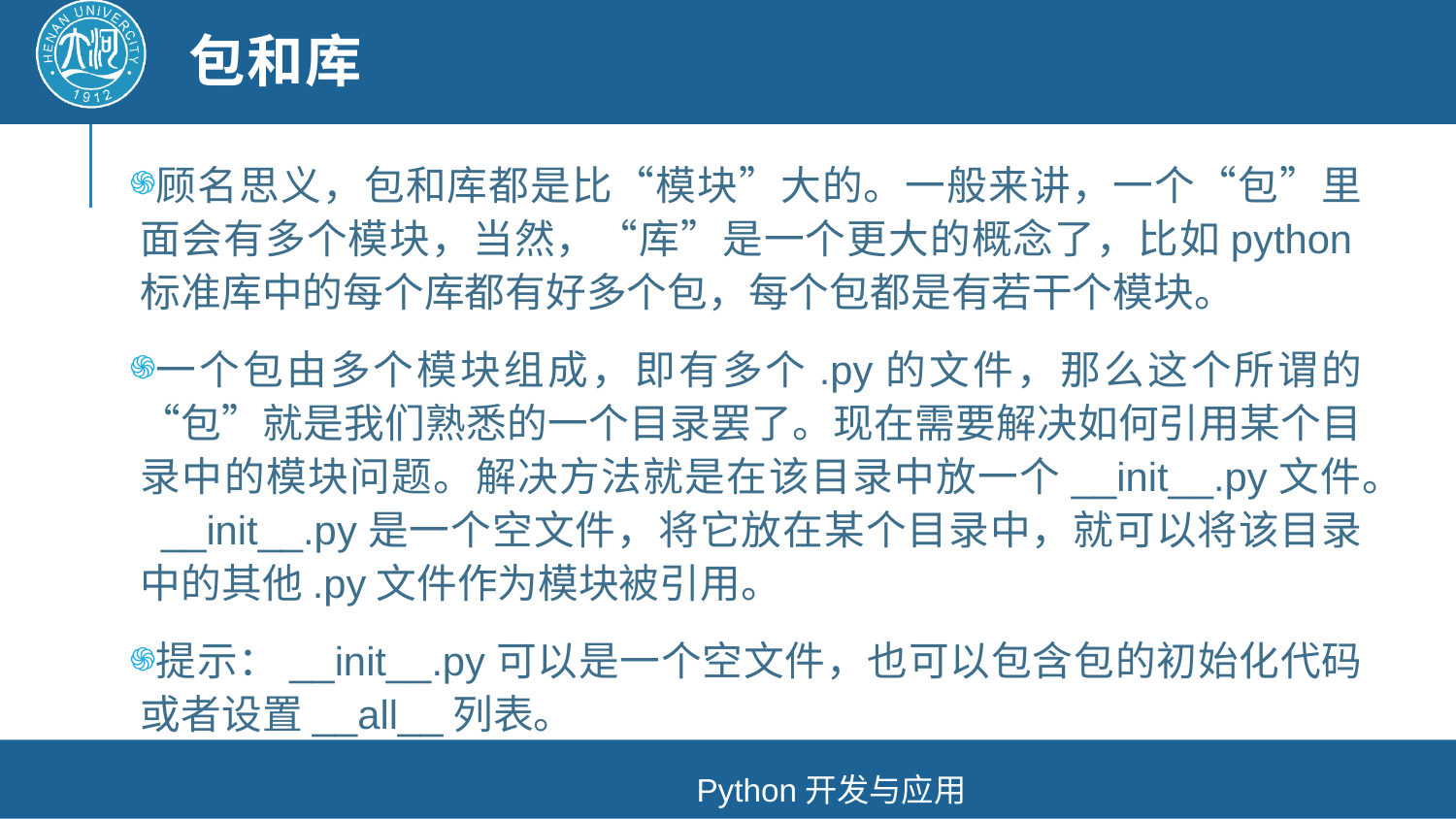

# 包和库
顾名思义，包和库都是比“模块”大的。一般来讲，一个“包”里面会有多个模块，当然，“库”是一个更大的概念了，比如python标准库中的每个库都有好多个包，每个包都是有若干个模块。
一个包由多个模块组成，即有多个.py的文件，那么这个所谓的“包”就是我们熟悉的一个目录罢了。现在需要解决如何引用某个目录中的模块问题。解决方法就是在该目录中放一个__init__.py文件。 __init__.py是一个空文件，将它放在某个目录中，就可以将该目录中的其他.py文件作为模块被引用。
提示：__init__.py可以是一个空文件，也可以包含包的初始化代码或者设置__all__列表。

Python开发与应用
51